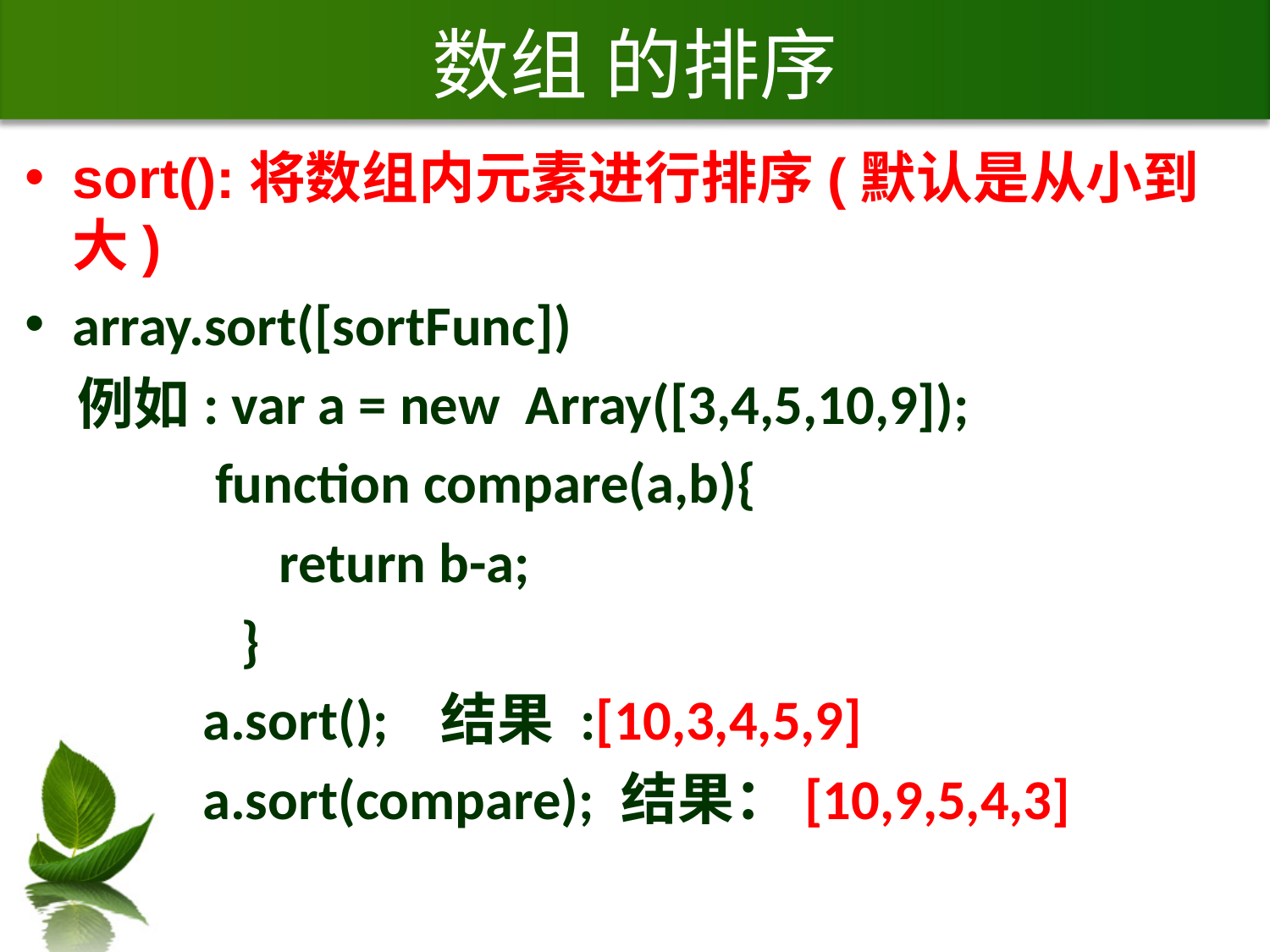

# 数组 的排序
sort():将数组内元素进行排序(默认是从小到大)
array.sort([sortFunc])
   例如: var a = new  Array([3,4,5,10,9]);
               function compare(a,b){
                 	return b-a;
                 }
              a.sort();   结果 :[10,3,4,5,9]
              a.sort(compare); 结果：[10,9,5,4,3]